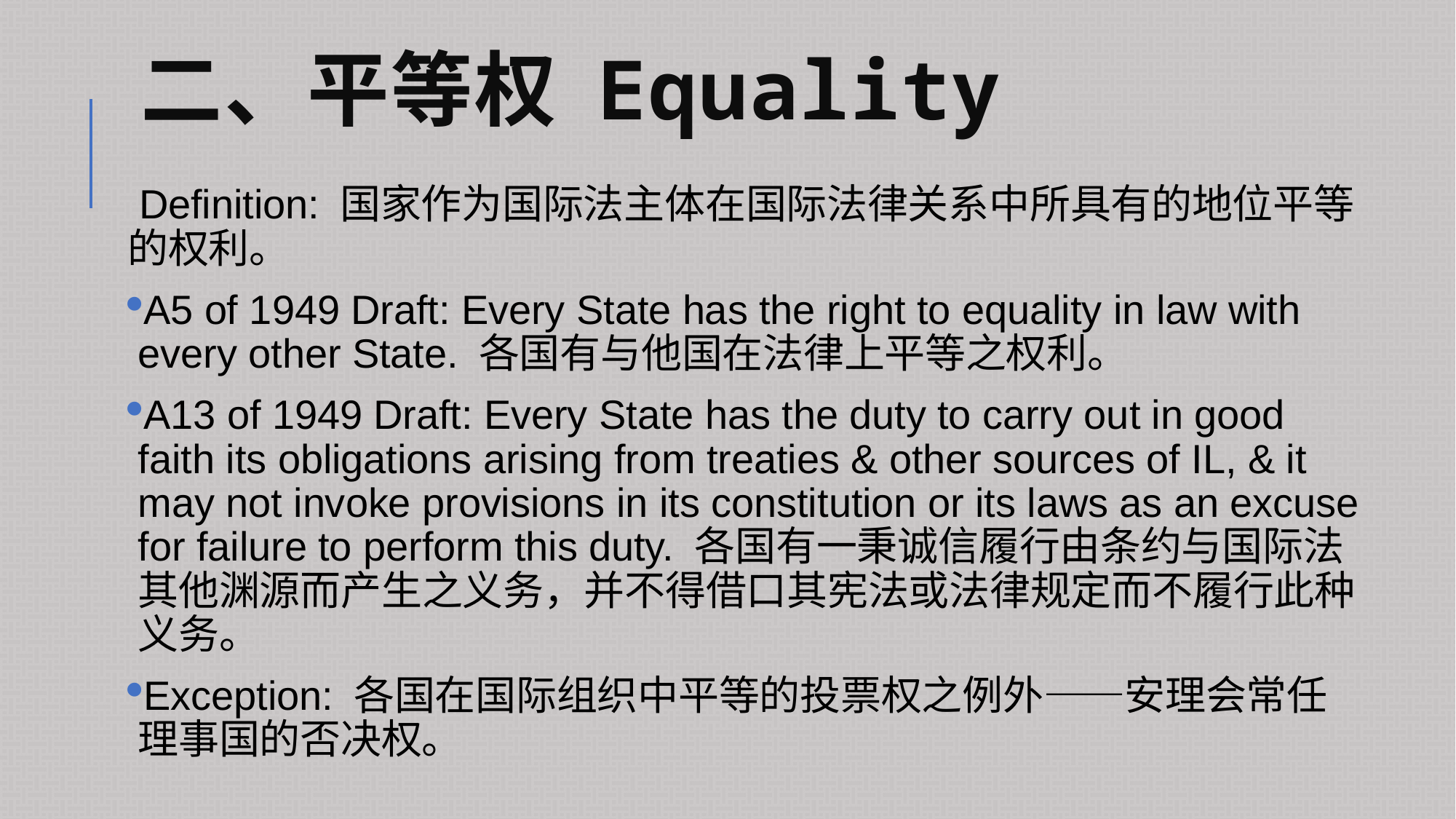

# 二、平等权 Equality
 Definition: 国家作为国际法主体在国际法律关系中所具有的地位平等的权利。
A5 of 1949 Draft: Every State has the right to equality in law with every other State. 各国有与他国在法律上平等之权利。
A13 of 1949 Draft: Every State has the duty to carry out in good faith its obligations arising from treaties & other sources of IL, & it may not invoke provisions in its constitution or its laws as an excuse for failure to perform this duty. 各国有一秉诚信履行由条约与国际法其他渊源而产生之义务，并不得借口其宪法或法律规定而不履行此种义务。
Exception: 各国在国际组织中平等的投票权之例外——安理会常任理事国的否决权。